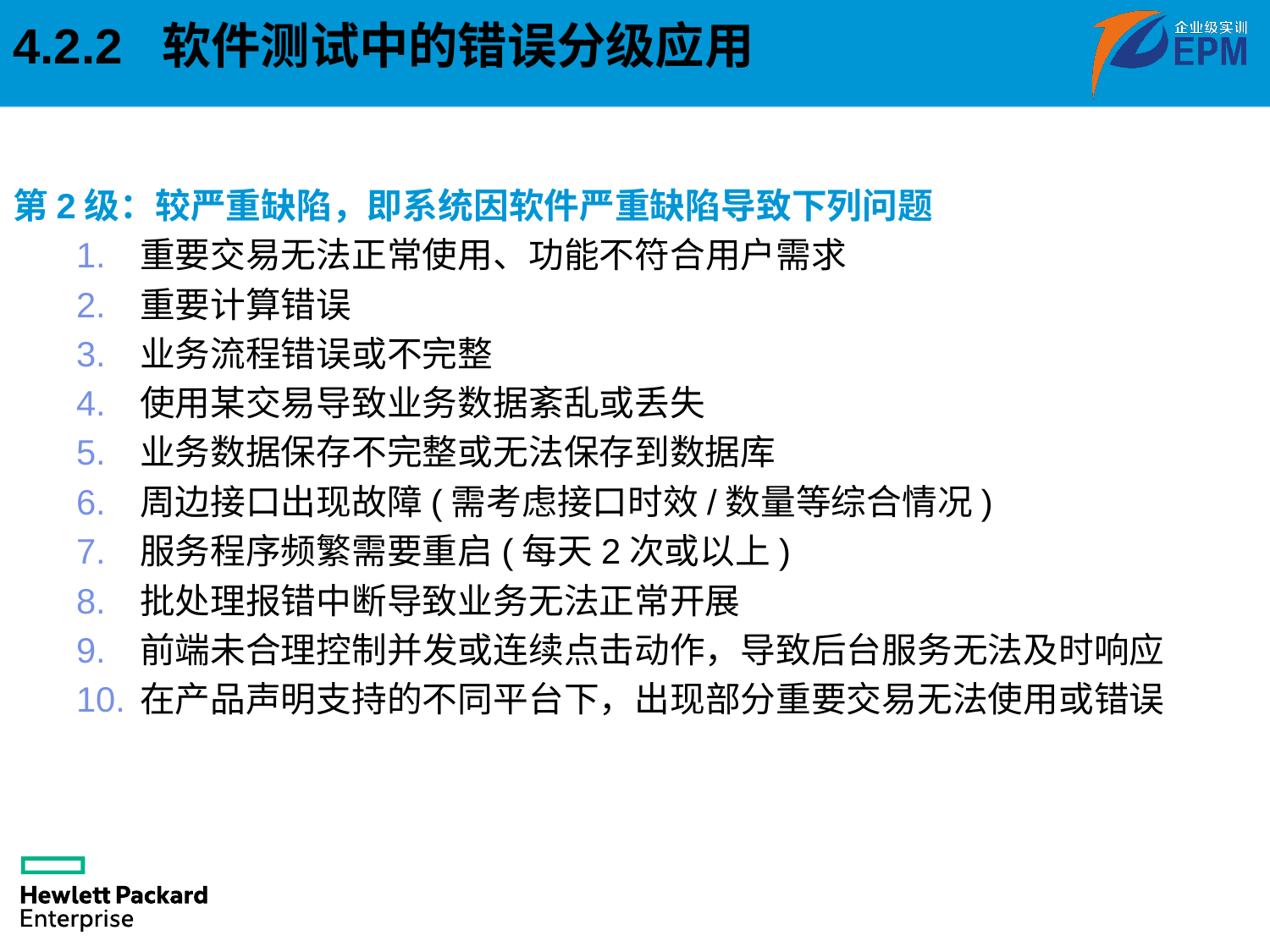

4.2.2  软件测试中的错误分级应用

第2级：较严重缺陷，即系统因软件严重缺陷导致下列问题
重要交易无法正常使用、功能不符合用户需求
重要计算错误
业务流程错误或不完整
使用某交易导致业务数据紊乱或丢失
业务数据保存不完整或无法保存到数据库
周边接口出现故障(需考虑接口时效/数量等综合情况)
服务程序频繁需要重启(每天2次或以上)
批处理报错中断导致业务无法正常开展
前端未合理控制并发或连续点击动作，导致后台服务无法及时响应
在产品声明支持的不同平台下，出现部分重要交易无法使用或错误